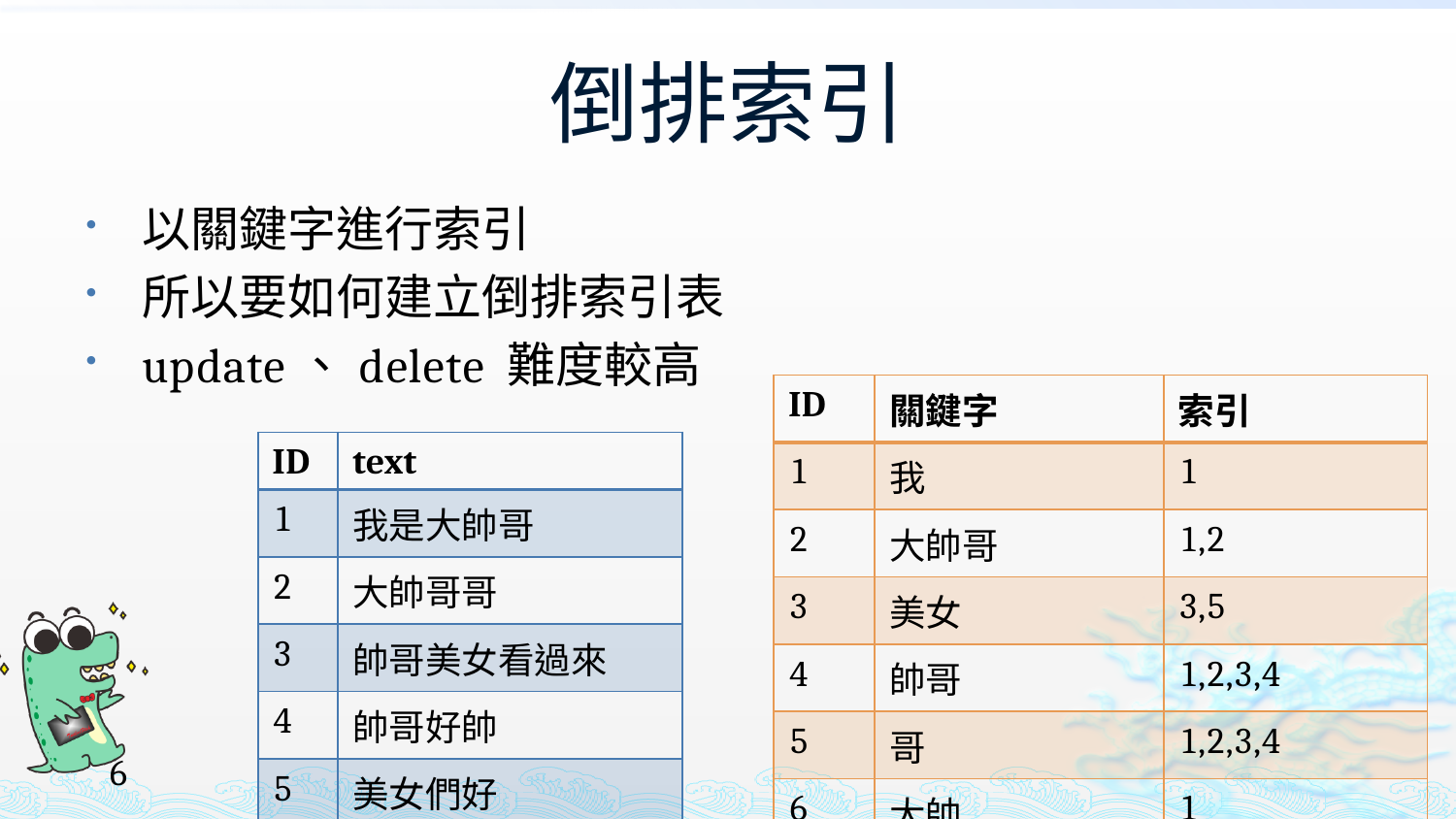

# 倒排索引
以關鍵字進行索引
所以要如何建立倒排索引表
update、delete 難度較高
| ID | 關鍵字 | 索引 |
| --- | --- | --- |
| 1 | 我 | 1 |
| 2 | 大帥哥 | 1,2 |
| 3 | 美女 | 3,5 |
| 4 | 帥哥 | 1,2,3,4 |
| 5 | 哥 | 1,2,3,4 |
| 6 | 大帥 | 1 |
| ID | text |
| --- | --- |
| 1 | 我是大帥哥 |
| 2 | 大帥哥哥 |
| 3 | 帥哥美女看過來 |
| 4 | 帥哥好帥 |
| 5 | 美女們好 |
6